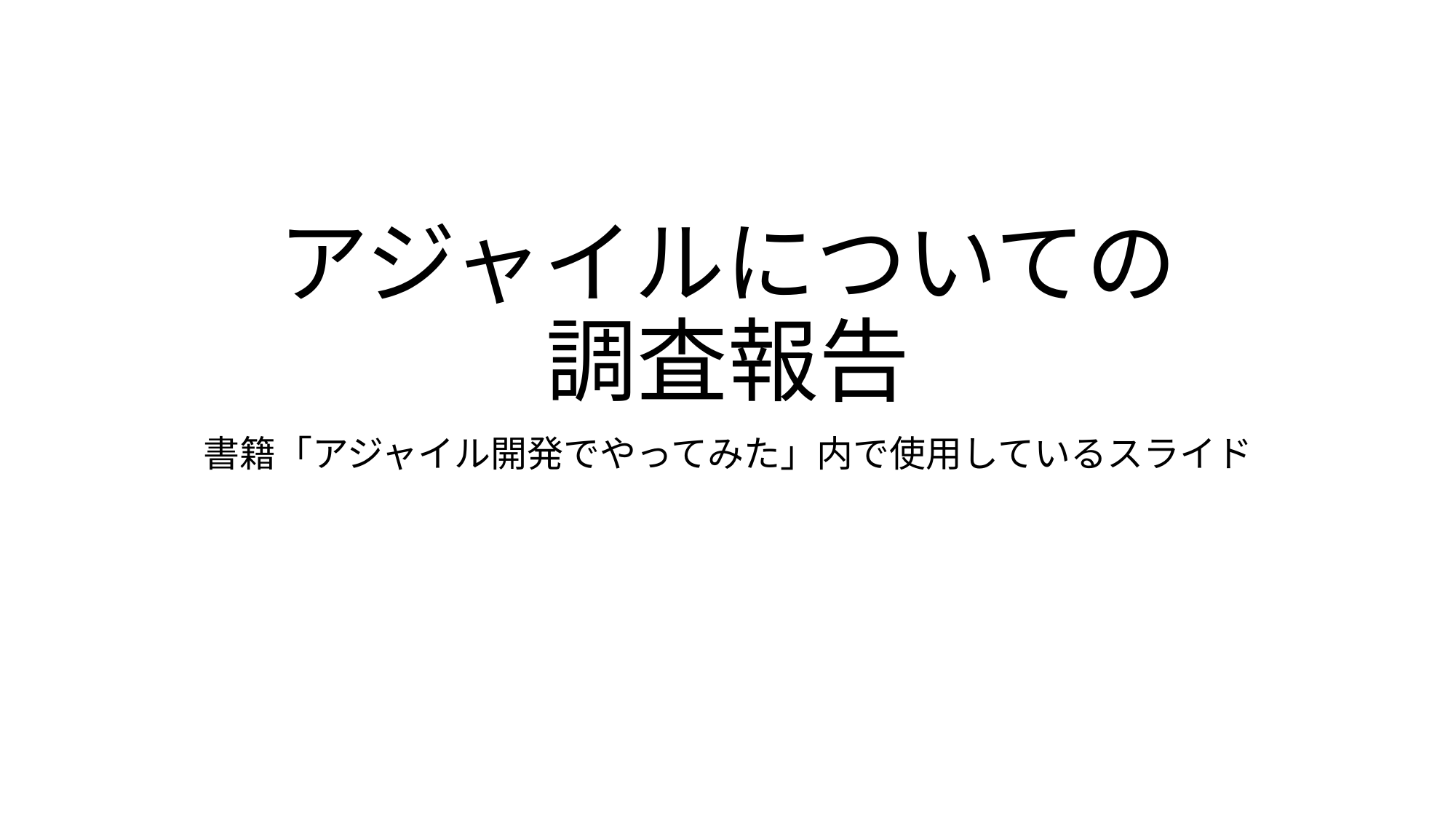

# アジャイルについての 調査報告
書籍「アジャイル開発でやってみた」内で使用しているスライド